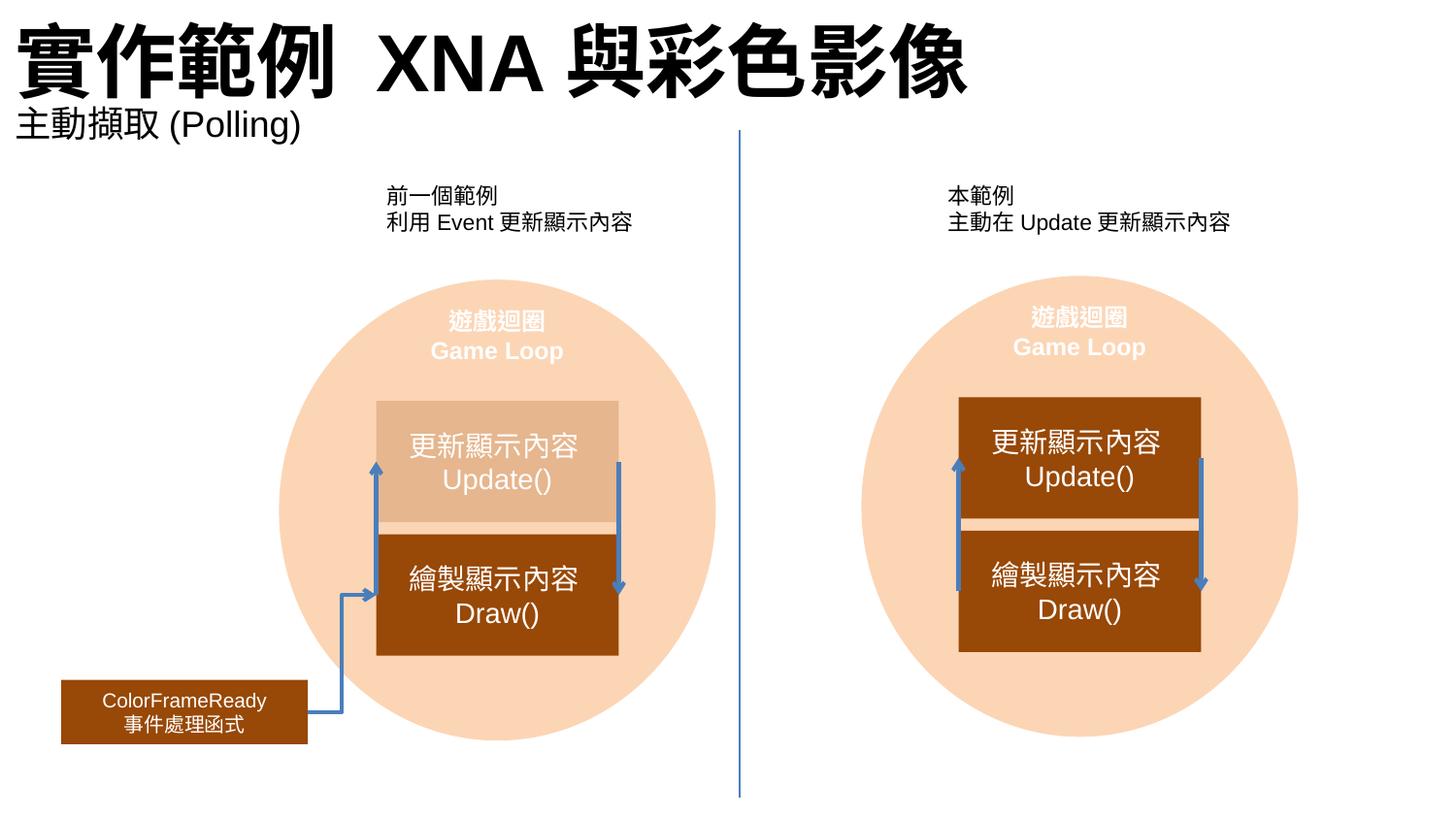

# 實作範例 XNA與彩色影像
主動擷取(Polling)
前一個範例
利用Event更新顯示內容
本範例
主動在Update更新顯示內容
遊戲迴圈
Game Loop

遊戲迴圈
Game Loop

更新顯示內容Update()
更新顯示內容Update()
繪製顯示內容Draw()
繪製顯示內容Draw()
ColorFrameReady
事件處理函式